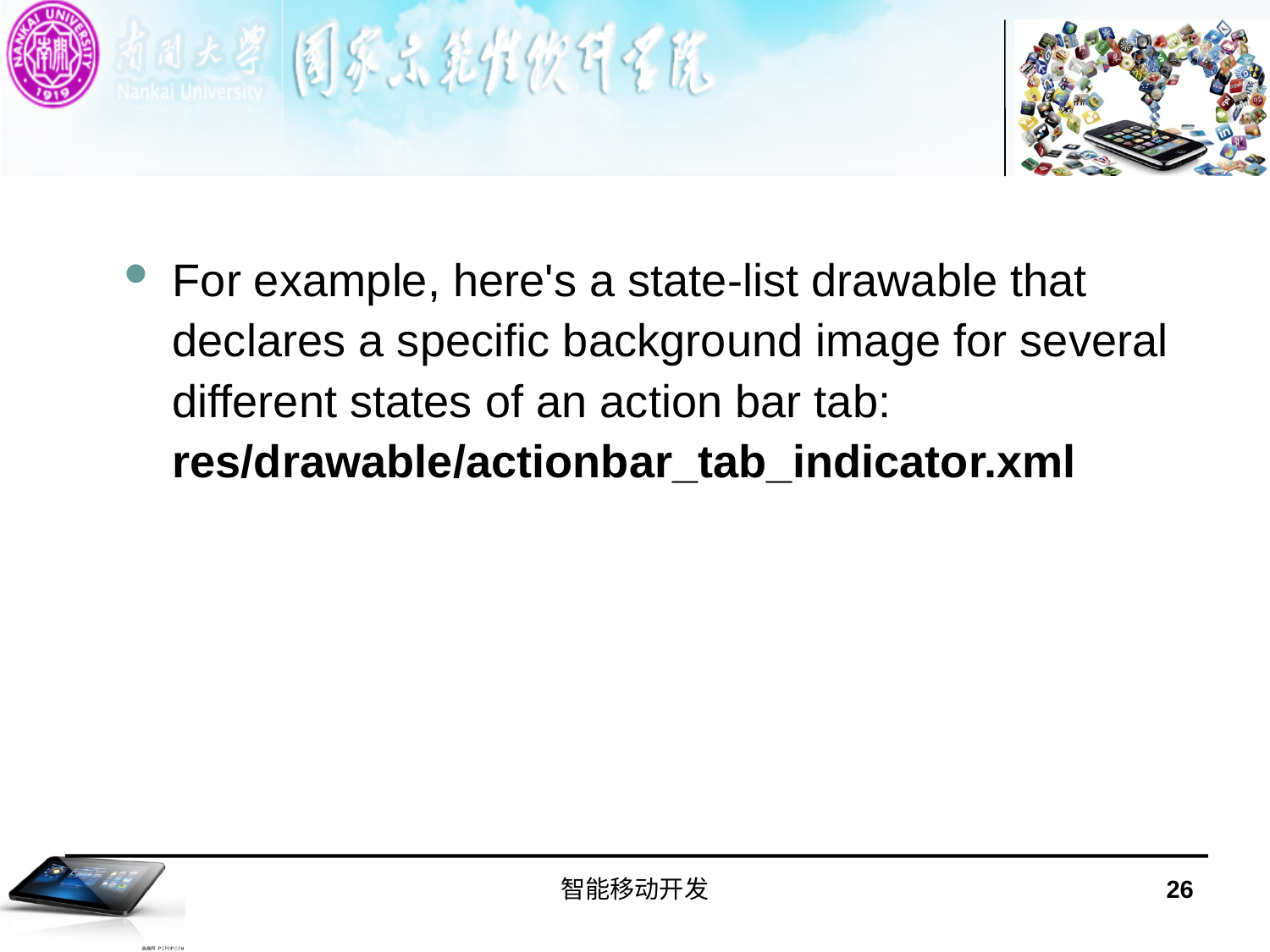

#
For example, here's a state-list drawable that declares a specific background image for several different states of an action bar tab: res/drawable/actionbar_tab_indicator.xml
智能移动开发
26